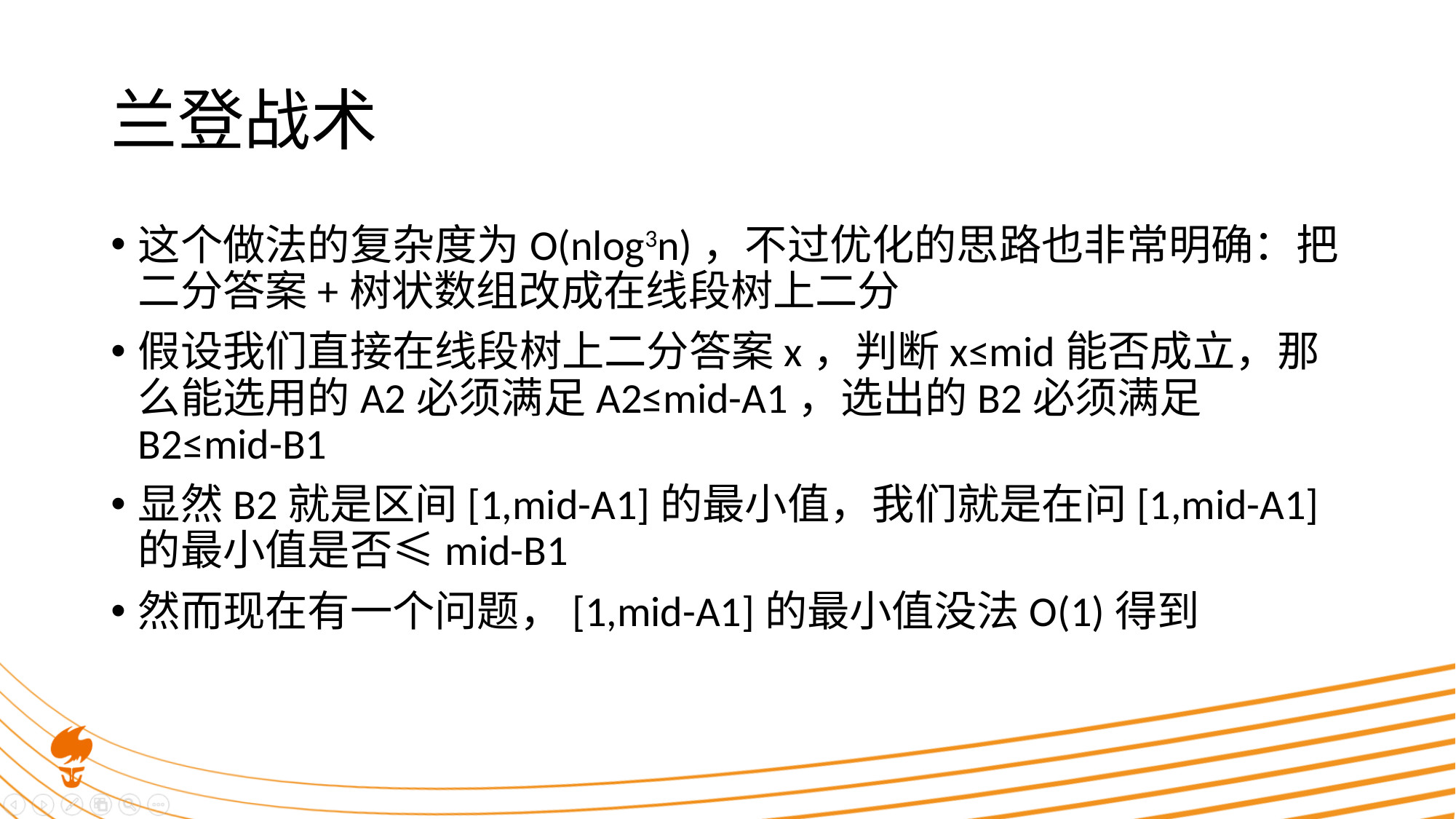

# 兰登战术
这个做法的复杂度为O(nlog3n)，不过优化的思路也非常明确：把二分答案+树状数组改成在线段树上二分
假设我们直接在线段树上二分答案x，判断x≤mid能否成立，那么能选用的A2必须满足A2≤mid-A1，选出的B2必须满足B2≤mid-B1
显然B2就是区间[1,mid-A1]的最小值，我们就是在问[1,mid-A1]的最小值是否≤mid-B1
然而现在有一个问题，[1,mid-A1]的最小值没法O(1)得到